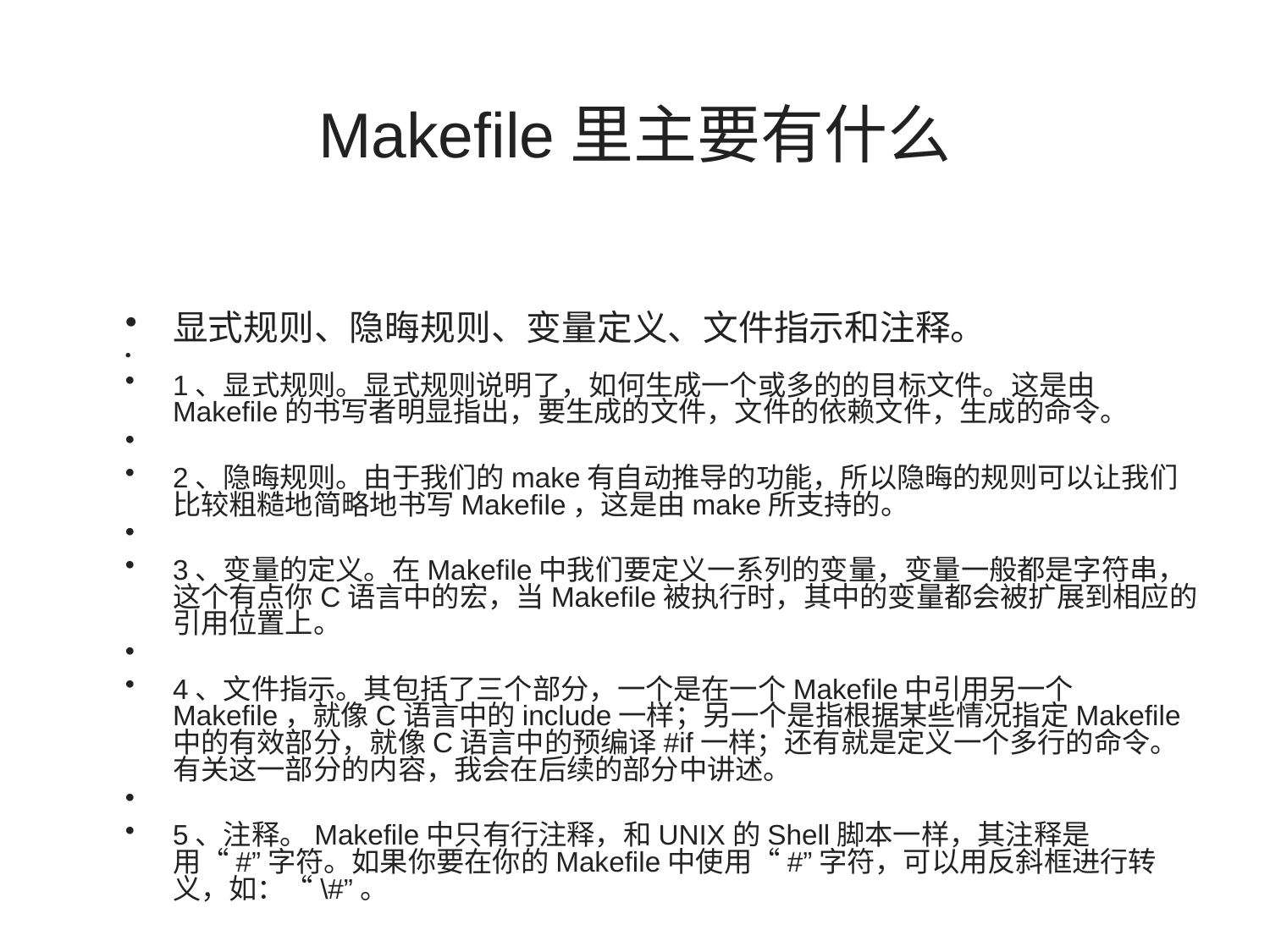

# Makefile里主要有什么
显式规则、隐晦规则、变量定义、文件指示和注释。

1、显式规则。显式规则说明了，如何生成一个或多的的目标文件。这是由Makefile的书写者明显指出，要生成的文件，文件的依赖文件，生成的命令。

2、隐晦规则。由于我们的make有自动推导的功能，所以隐晦的规则可以让我们比较粗糙地简略地书写Makefile，这是由make所支持的。

3、变量的定义。在Makefile中我们要定义一系列的变量，变量一般都是字符串，这个有点你C语言中的宏，当Makefile被执行时，其中的变量都会被扩展到相应的引用位置上。

4、文件指示。其包括了三个部分，一个是在一个Makefile中引用另一个Makefile，就像C语言中的include一样；另一个是指根据某些情况指定Makefile中的有效部分，就像C语言中的预编译#if一样；还有就是定义一个多行的命令。有关这一部分的内容，我会在后续的部分中讲述。

5、注释。Makefile中只有行注释，和UNIX的Shell脚本一样，其注释是用“#”字符。如果你要在你的Makefile中使用“#”字符，可以用反斜框进行转义，如：“\#”。